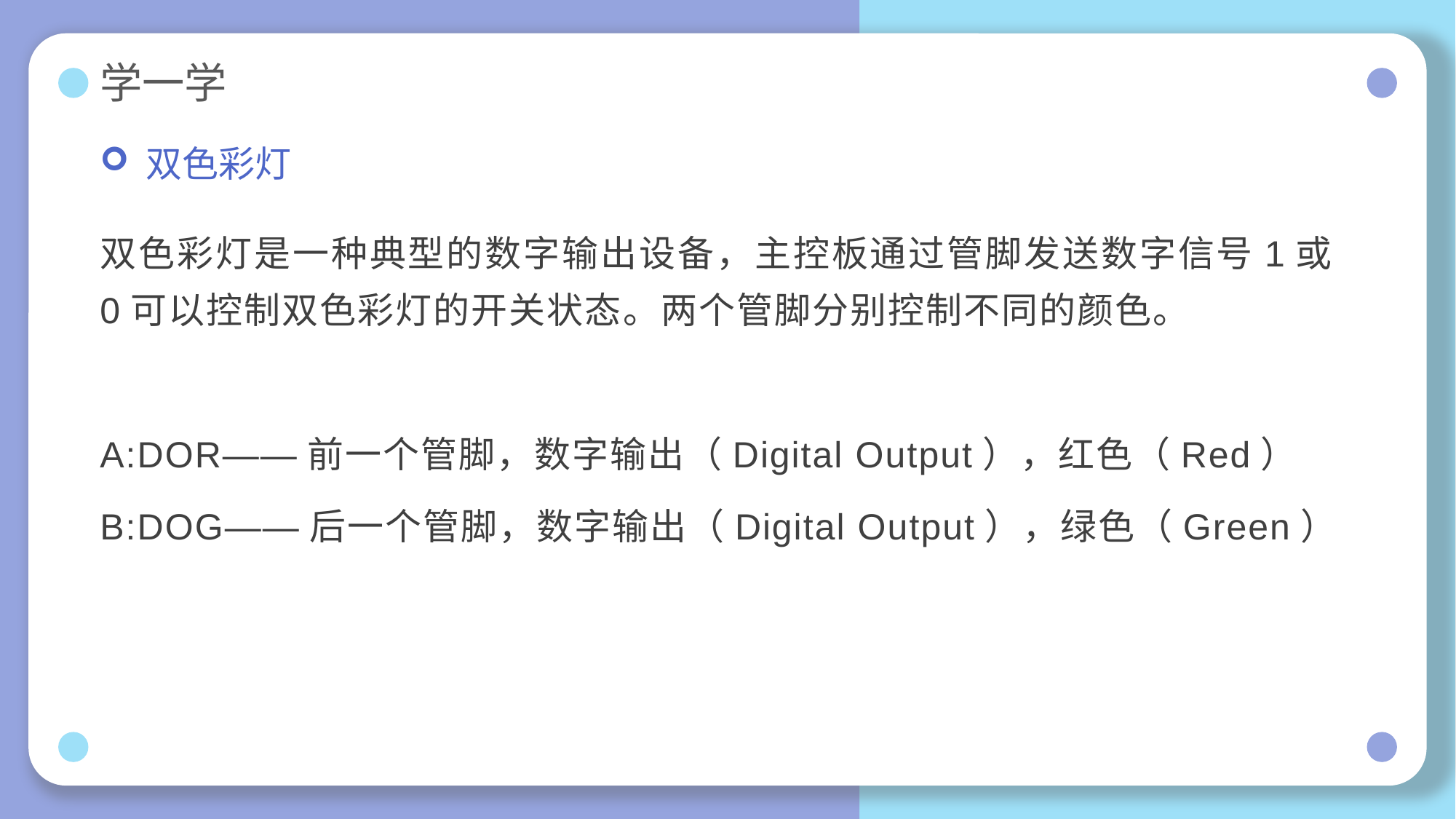

# 学一学
 双色彩灯
双色彩灯是一种典型的数字输出设备，主控板通过管脚发送数字信号1或0可以控制双色彩灯的开关状态。两个管脚分别控制不同的颜色。

A:DOR——前一个管脚，数字输出（Digital Output），红色（Red）
B:DOG——后一个管脚，数字输出（Digital Output），绿色（Green）